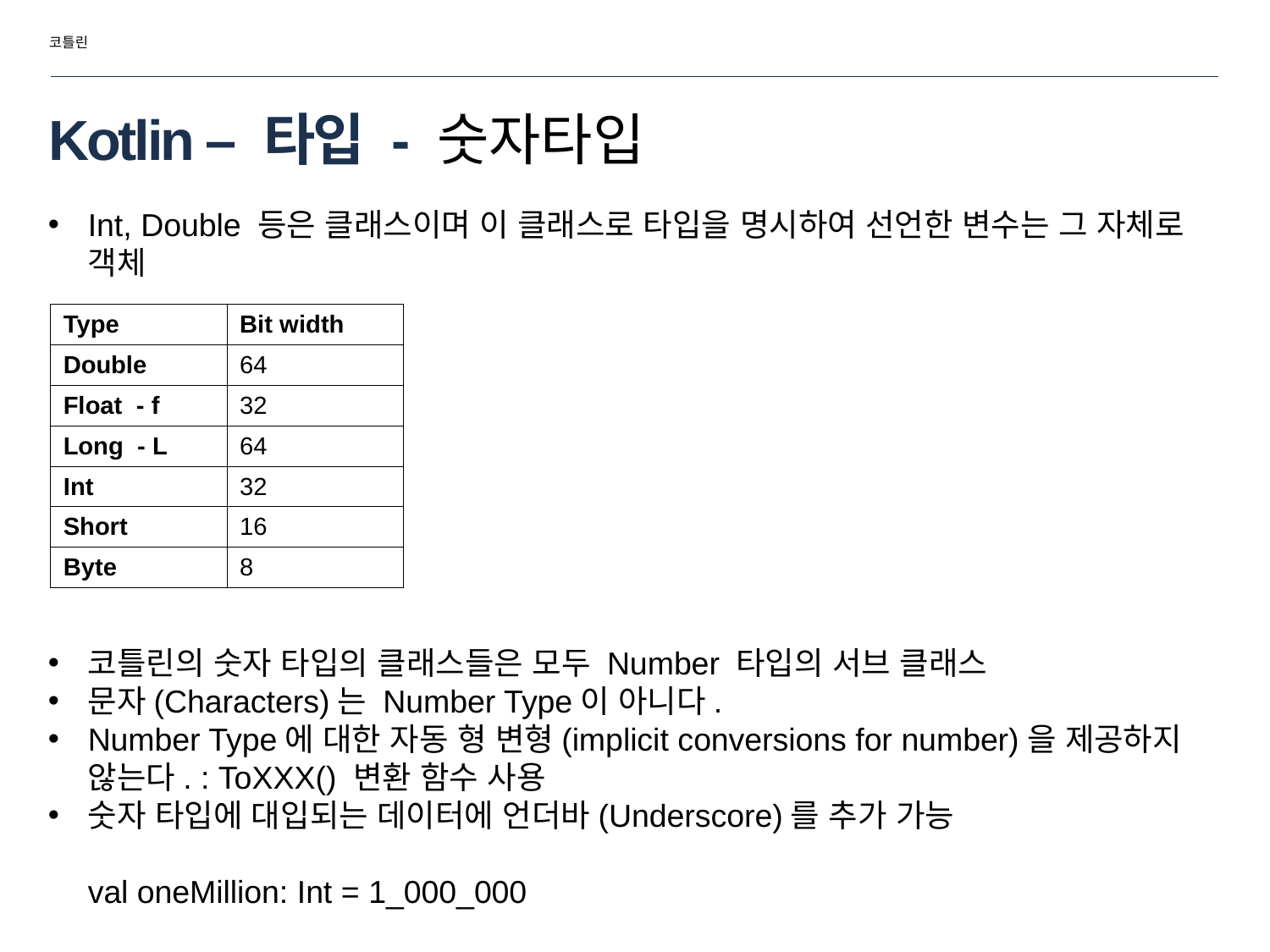

코틀린
# Kotlin – 타입 - 숫자타입
Int, Double 등은 클래스이며 이 클래스로 타입을 명시하여 선언한 변수는 그 자체로 객체

| Type | Bit width |
| --- | --- |
| Double | 64 |
| Float - f | 32 |
| Long - L | 64 |
| Int | 32 |
| Short | 16 |
| Byte | 8 |
코틀린의 숫자 타입의 클래스들은 모두 Number 타입의 서브 클래스
문자(Characters)는 Number Type이 아니다.
Number Type에 대한 자동 형 변형(implicit conversions for number)을 제공하지 않는다. : ToXXX() 변환 함수 사용
숫자 타입에 대입되는 데이터에 언더바(Underscore)를 추가 가능
val oneMillion: Int = 1_000_000